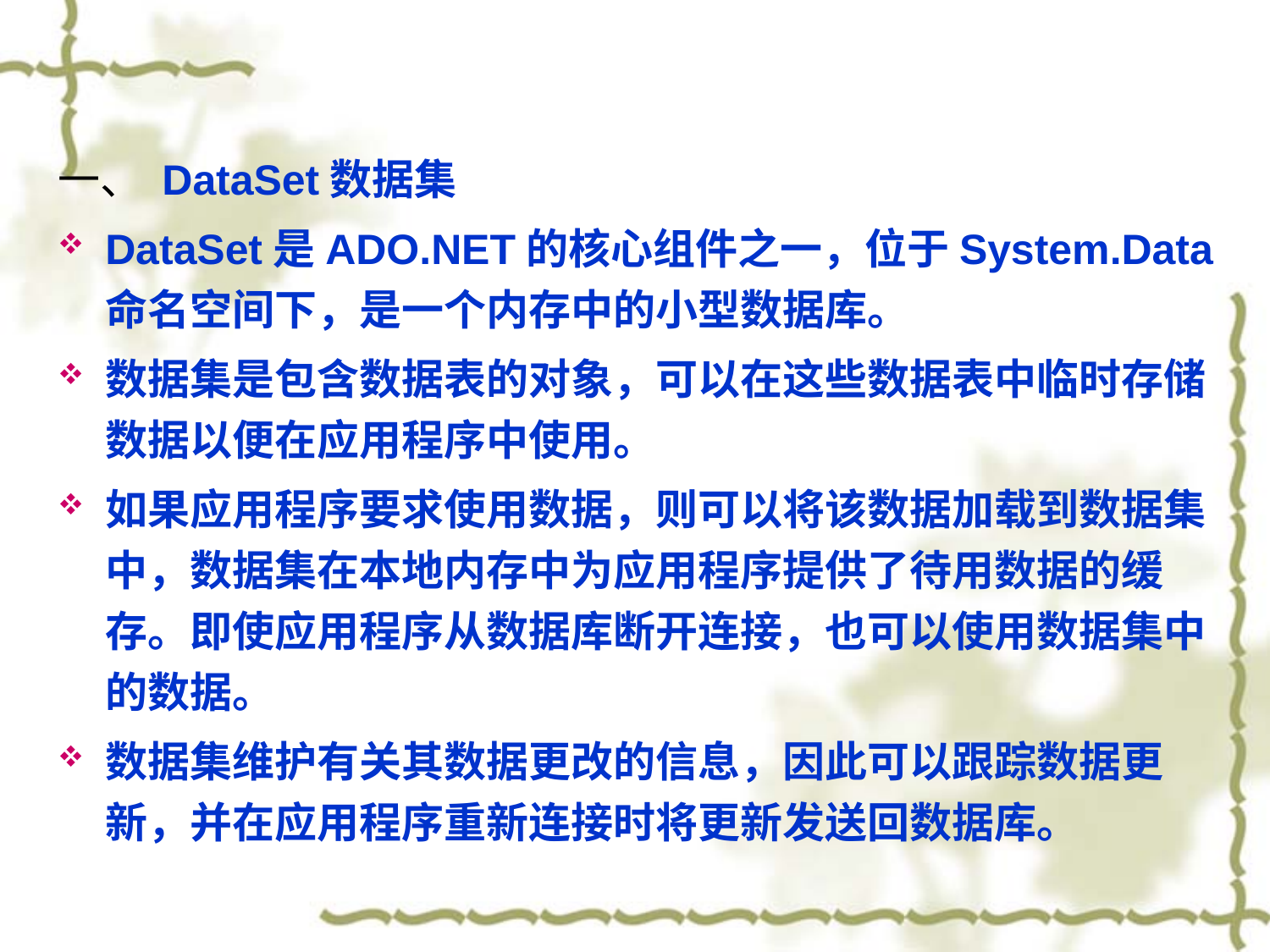

一、 DataSet数据集
DataSet是ADO.NET的核心组件之一，位于System.Data命名空间下，是一个内存中的小型数据库。
数据集是包含数据表的对象，可以在这些数据表中临时存储数据以便在应用程序中使用。
如果应用程序要求使用数据，则可以将该数据加载到数据集中，数据集在本地内存中为应用程序提供了待用数据的缓存。即使应用程序从数据库断开连接，也可以使用数据集中的数据。
数据集维护有关其数据更改的信息，因此可以跟踪数据更新，并在应用程序重新连接时将更新发送回数据库。